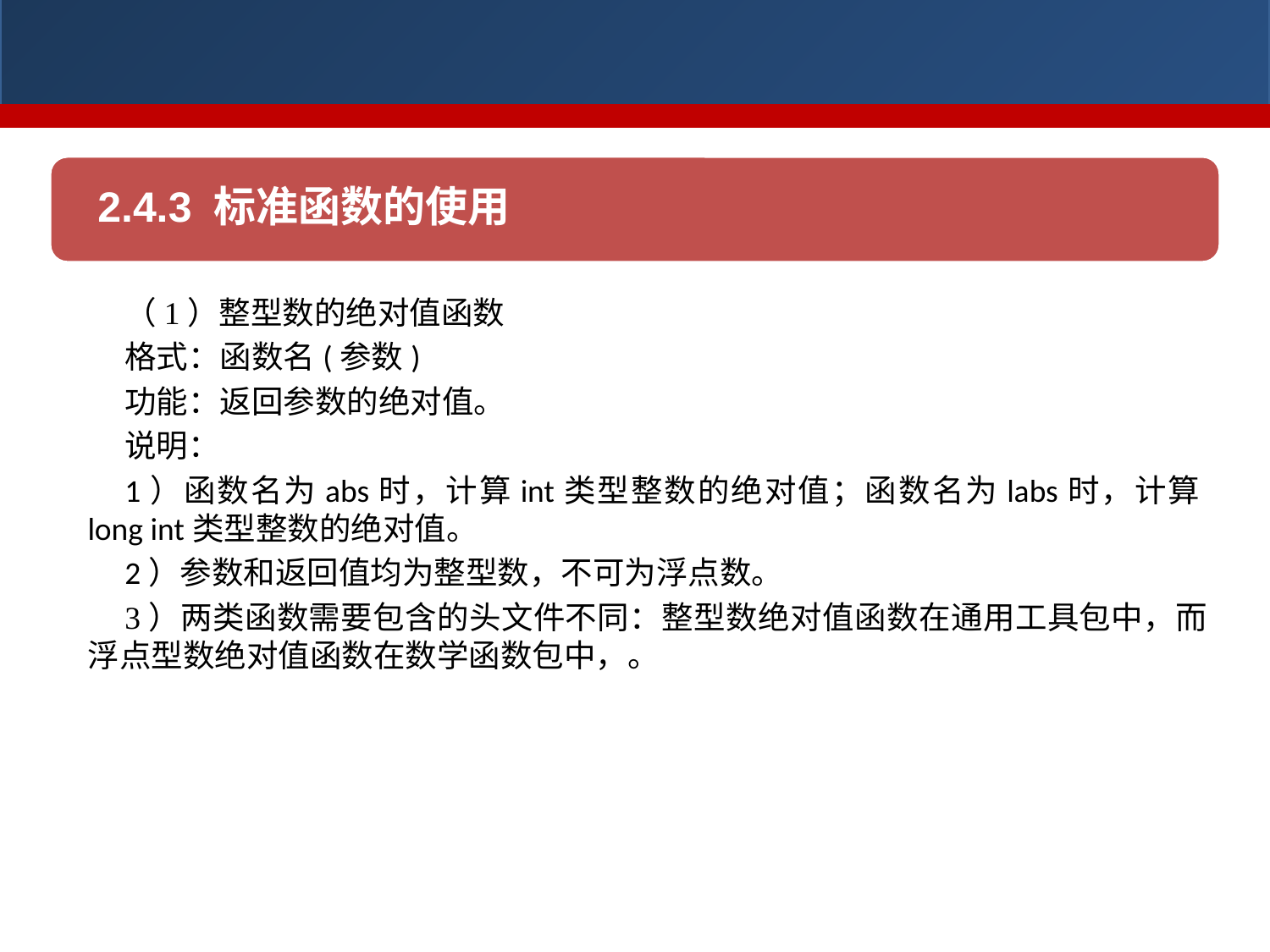

2.4.3 标准函数的使用
（1）整型数的绝对值函数
格式：函数名(参数)
功能：返回参数的绝对值。
说明：
1）函数名为abs时，计算int类型整数的绝对值；函数名为labs时，计算long int类型整数的绝对值。
2）参数和返回值均为整型数，不可为浮点数。
3）两类函数需要包含的头文件不同：整型数绝对值函数在通用工具包中，而浮点型数绝对值函数在数学函数包中，。